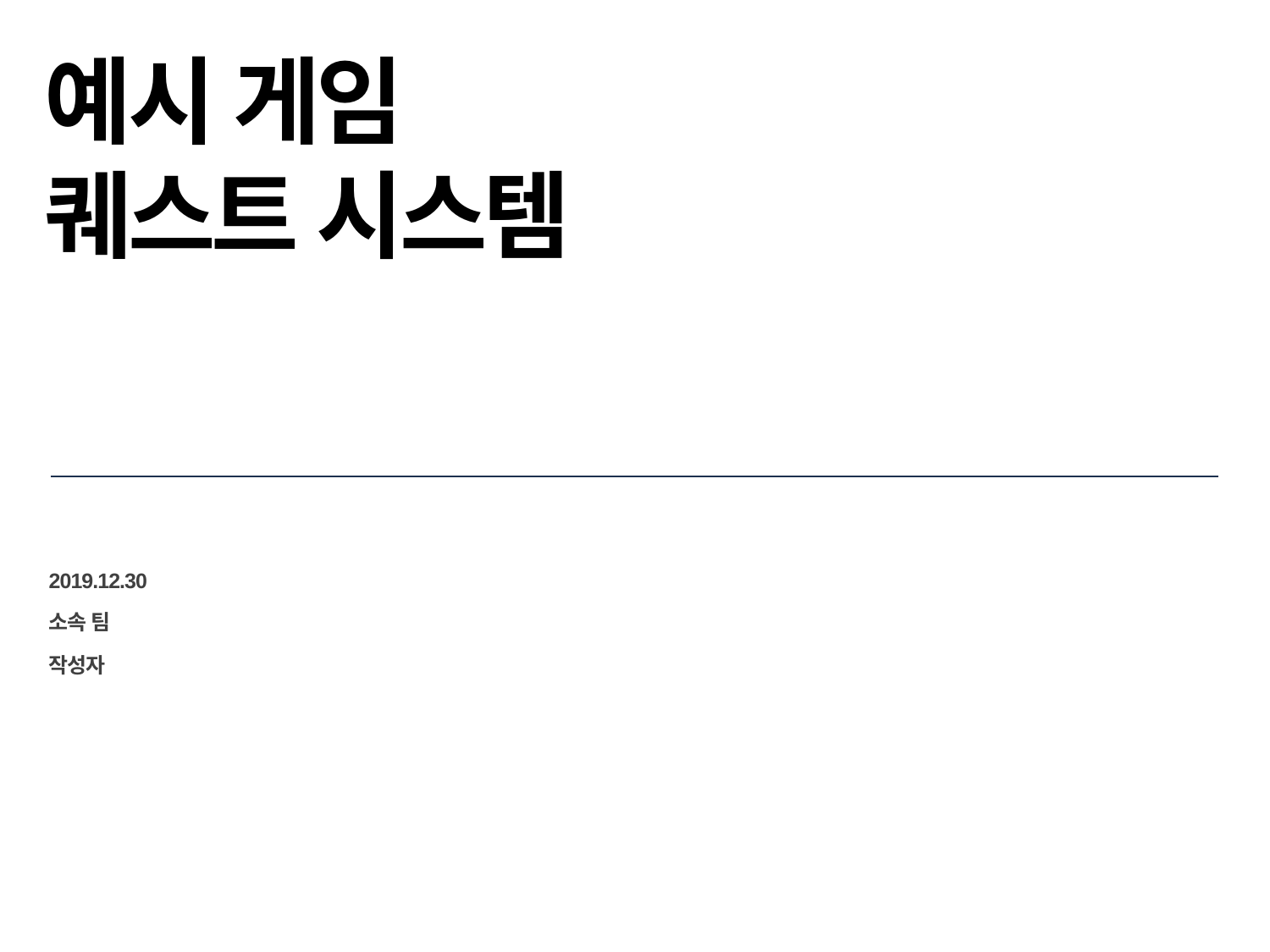

# 예시 게임 퀘스트 시스템
2019.12.30
소속 팀
작성자